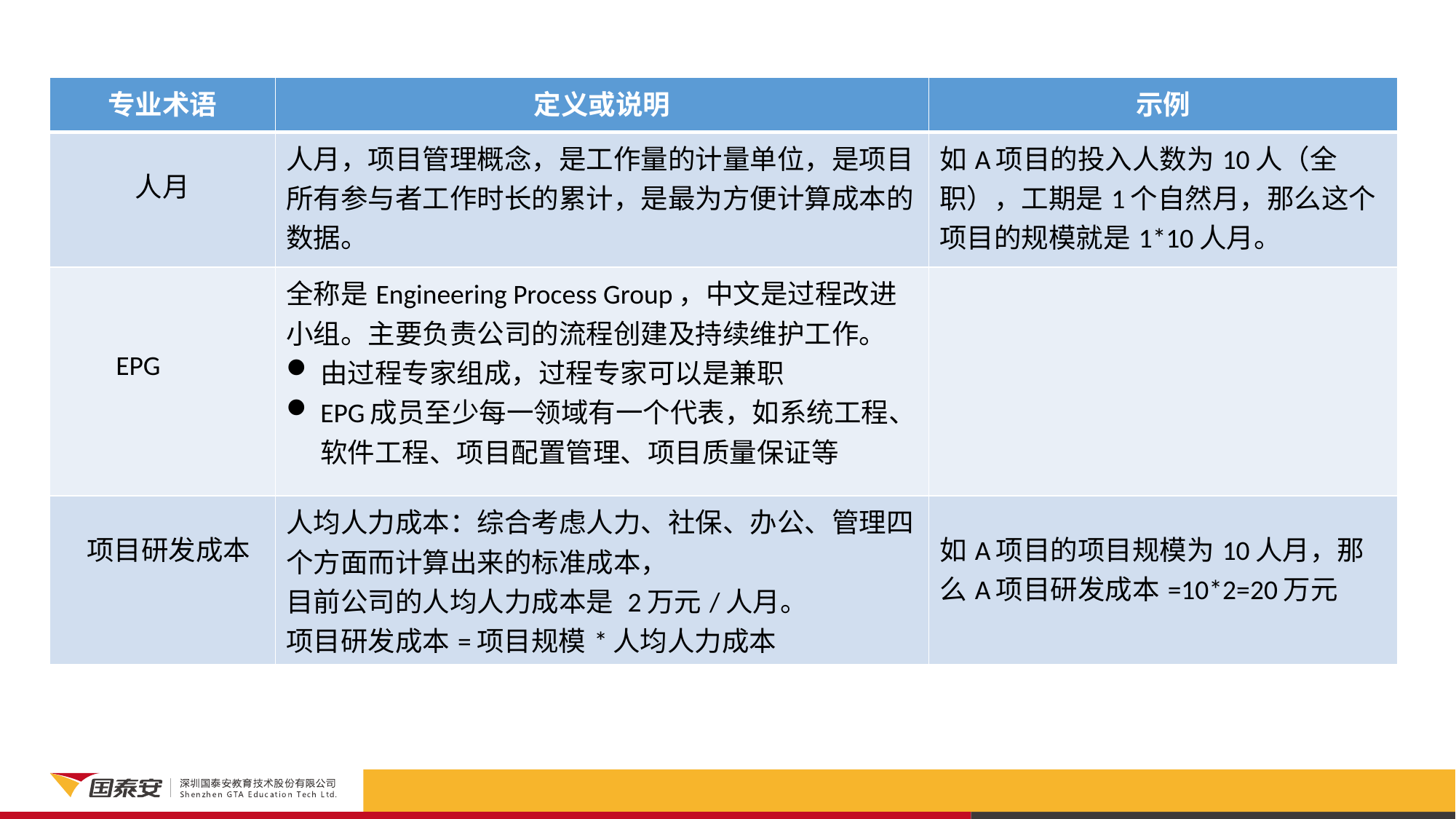

| 专业术语 | 定义或说明 | 示例 |
| --- | --- | --- |
| 人月 | 人月，项目管理概念，是工作量的计量单位，是项目所有参与者工作时长的累计，是最为方便计算成本的数据。 | 如A项目的投入人数为10人（全职），工期是1个自然月，那么这个项目的规模就是1\*10人月。 |
| EPG | 全称是Engineering Process Group，中文是过程改进小组。主要负责公司的流程创建及持续维护工作。 由过程专家组成，过程专家可以是兼职 EPG成员至少每一领域有一个代表，如系统工程、软件工程、项目配置管理、项目质量保证等 |  |
| 项目研发成本 | 人均人力成本：综合考虑人力、社保、办公、管理四个方面而计算出来的标准成本， 目前公司的人均人力成本是 2万元/人月。 项目研发成本=项目规模\*人均人力成本 | 如A项目的项目规模为10人月，那么A项目研发成本=10\*2=20万元 |